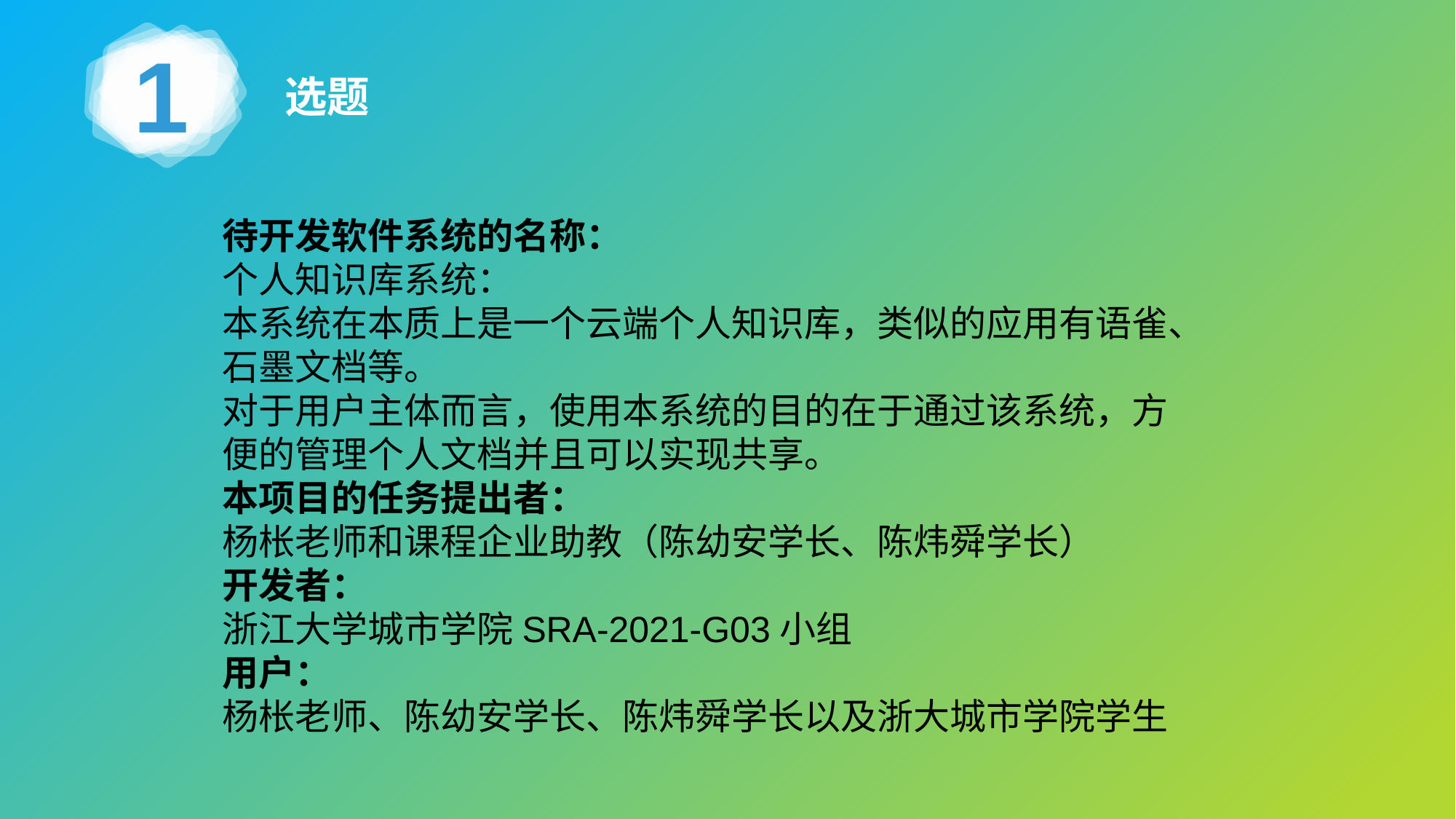

1

选题
待开发软件系统的名称：
个人知识库系统：
本系统在本质上是一个云端个人知识库，类似的应用有语雀、石墨文档等。
对于用户主体而言，使用本系统的目的在于通过该系统，方便的管理个人文档并且可以实现共享。
本项目的任务提出者：
杨枨老师和课程企业助教（陈幼安学长、陈炜舜学长）
开发者：
浙江大学城市学院SRA-2021-G03小组
用户：
杨枨老师、陈幼安学长、陈炜舜学长以及浙大城市学院学生